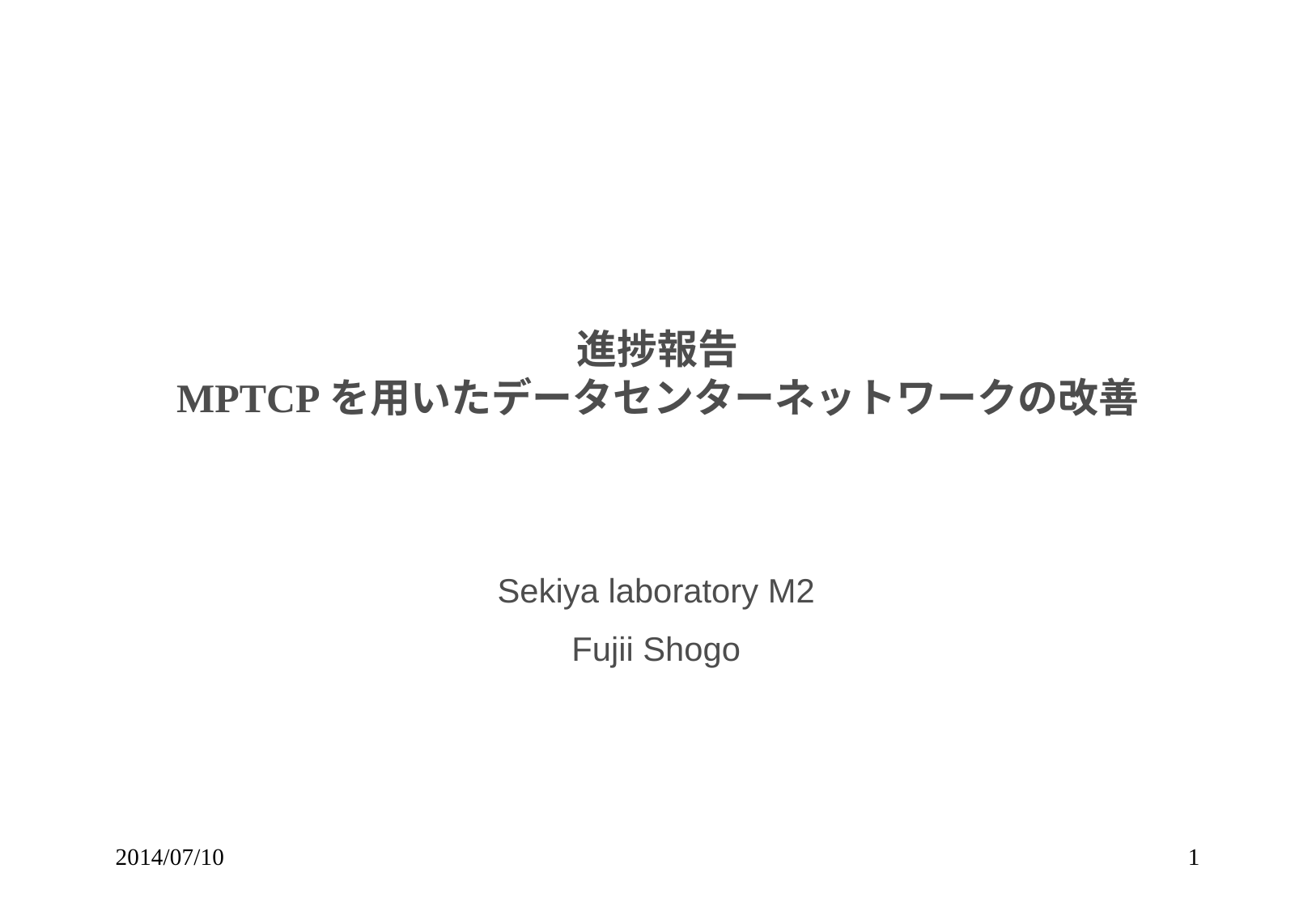

# 進捗報告 MPTCPを用いたデータセンターネットワークの改善
Sekiya laboratory M2
Fujii Shogo
2014/07/10
1